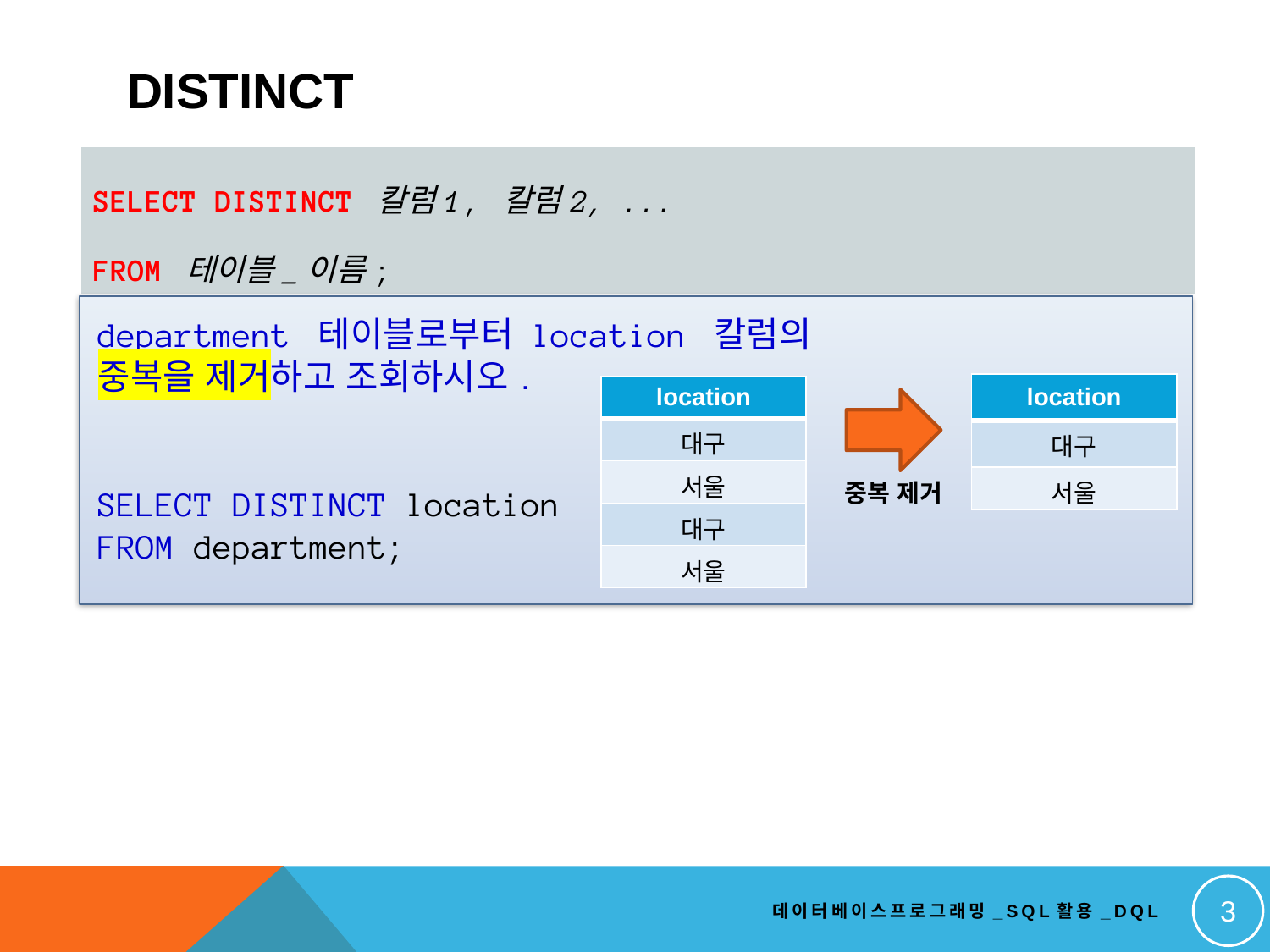

# DISTINCT
| SELECT DISTINCT 칼럼1, 칼럼2, ... FROM 테이블\_이름; |
| --- |

department 테이블로부터 location 칼럼의
중복을 제거하고 조회하시오.

SELECT DISTINCT location
FROM department;
| location |
| --- |
| 대구 |
| 서울 |
| location |
| --- |
| 대구 |
| 서울 |
| 대구 |
| 서울 |

 중복 제거
3
데이터베이스프로그래밍_SQL활용_DQL